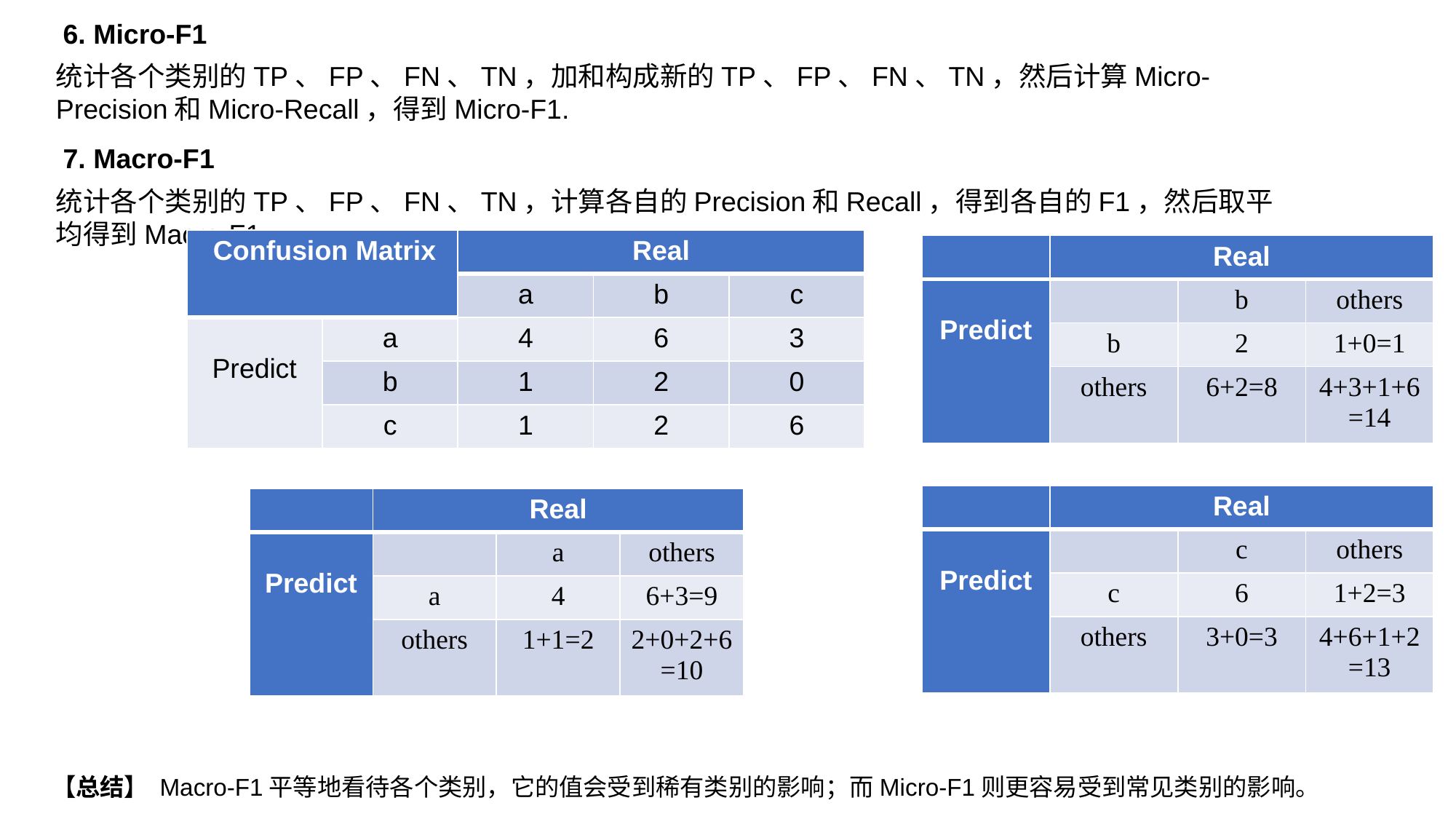

6. Micro-F1
统计各个类别的TP、FP、FN、TN，加和构成新的TP、FP、FN、TN，然后计算Micro-Precision和Micro-Recall，得到Micro-F1.
7. Macro-F1
统计各个类别的TP、FP、FN、TN，计算各自的Precision和Recall，得到各自的F1，然后取平均得到Macro-F1.
| Confusion Matrix |  | Real |  |  |
| --- | --- | --- | --- | --- |
|  |  | a | b | c |
| Predict | a | 4 | 6 | 3 |
|  | b | 1 | 2 | 0 |
|  | c | 1 | 2 | 6 |
|  | Real |  |  |
| --- | --- | --- | --- |
| Predict |  | b | others |
|  | b | 2 | 1+0=1 |
|  | others | 6+2=8 | 4+3+1+6=14 |
|  | Real |  |  |
| --- | --- | --- | --- |
| Predict |  | c | others |
|  | c | 6 | 1+2=3 |
|  | others | 3+0=3 | 4+6+1+2=13 |
|  | Real |  |  |
| --- | --- | --- | --- |
| Predict |  | a | others |
|  | a | 4 | 6+3=9 |
|  | others | 1+1=2 | 2+0+2+6=10 |
【总结】 Macro-F1平等地看待各个类别，它的值会受到稀有类别的影响；而Micro-F1则更容易受到常见类别的影响。